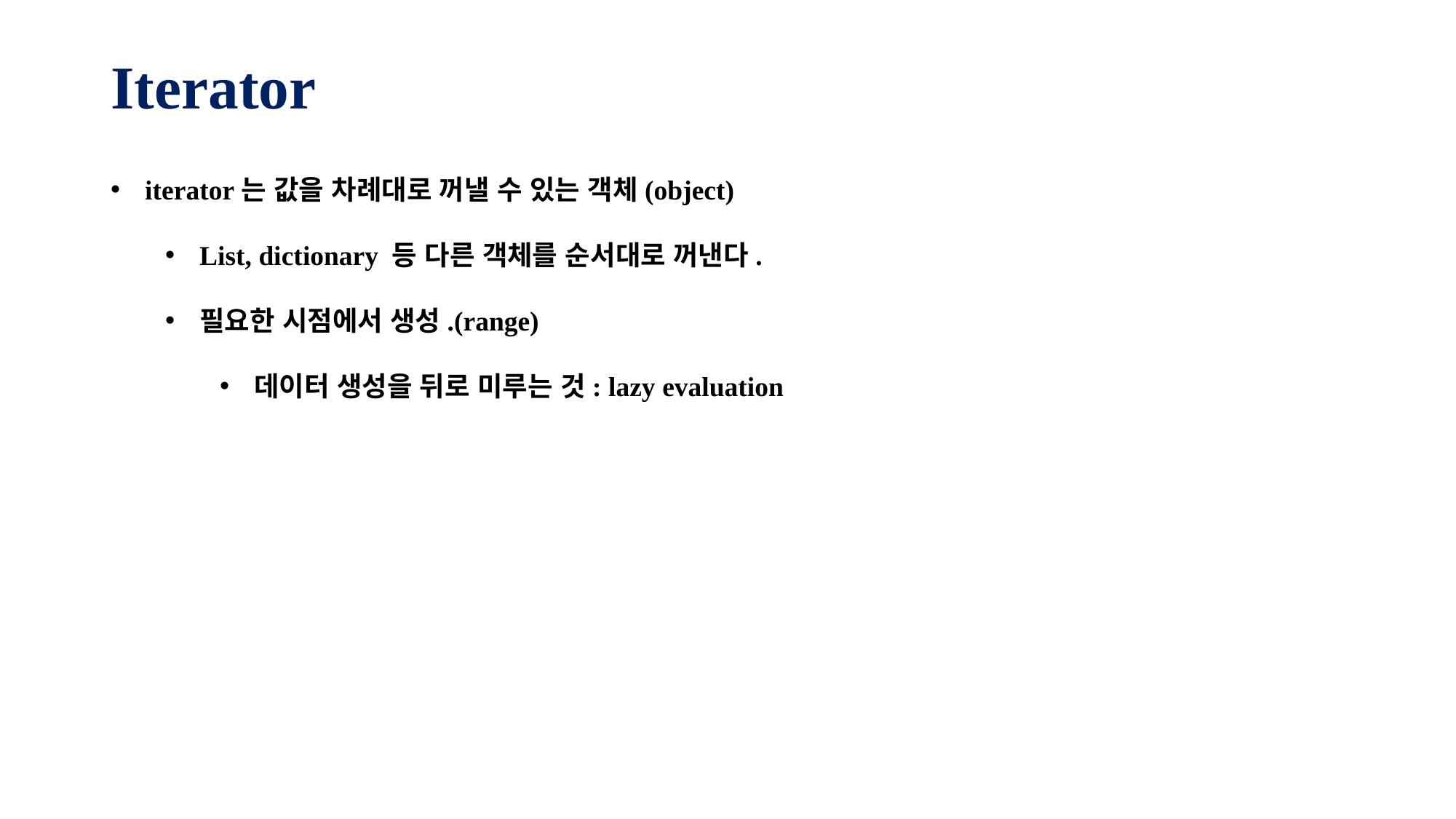

# Iterator
iterator는 값을 차례대로 꺼낼 수 있는 객체(object)

List, dictionary 등 다른 객체를 순서대로 꺼낸다.

필요한 시점에서 생성.(range)

데이터 생성을 뒤로 미루는 것: lazy evaluation